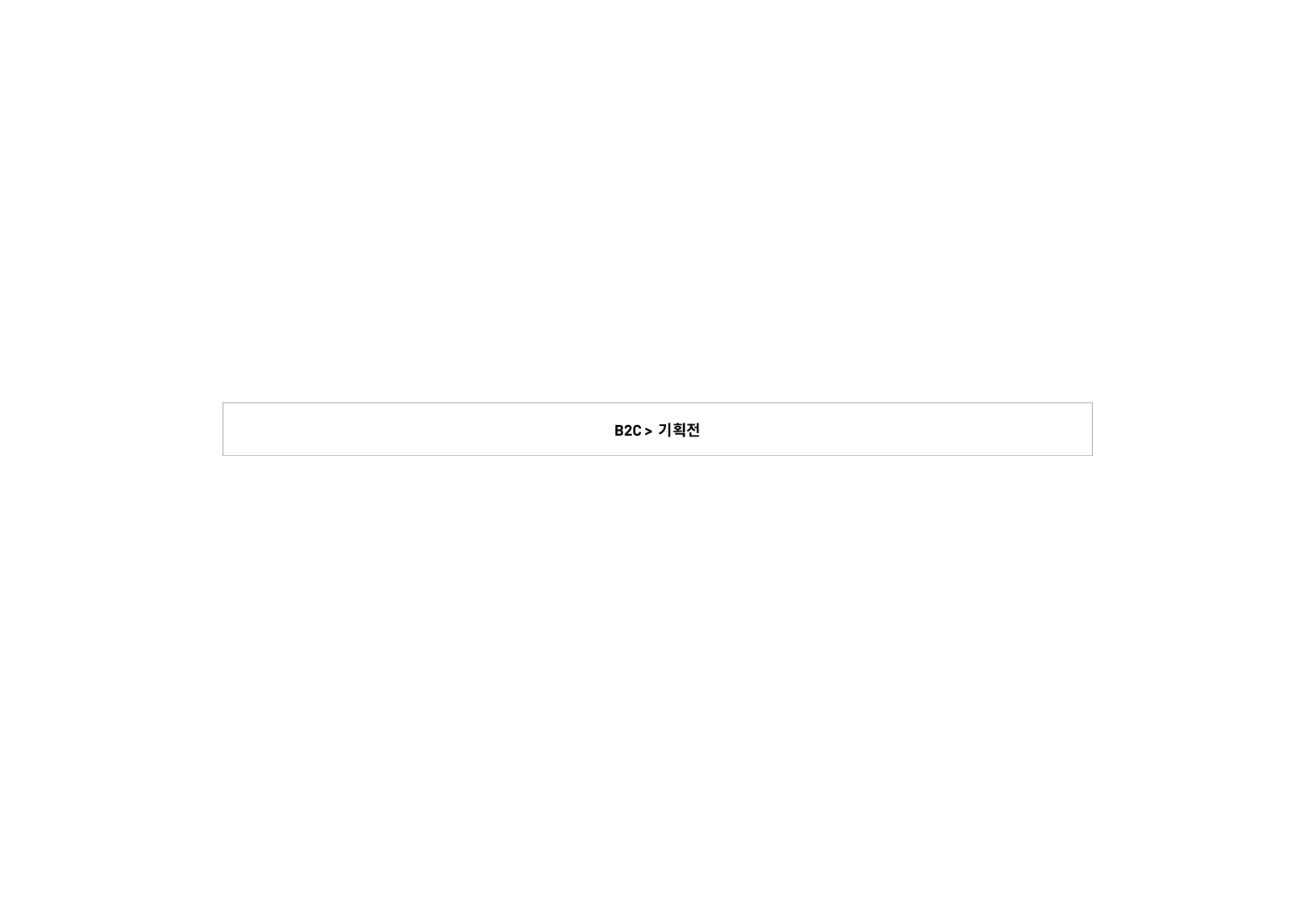

| B2C > 기획전 |
| --- |